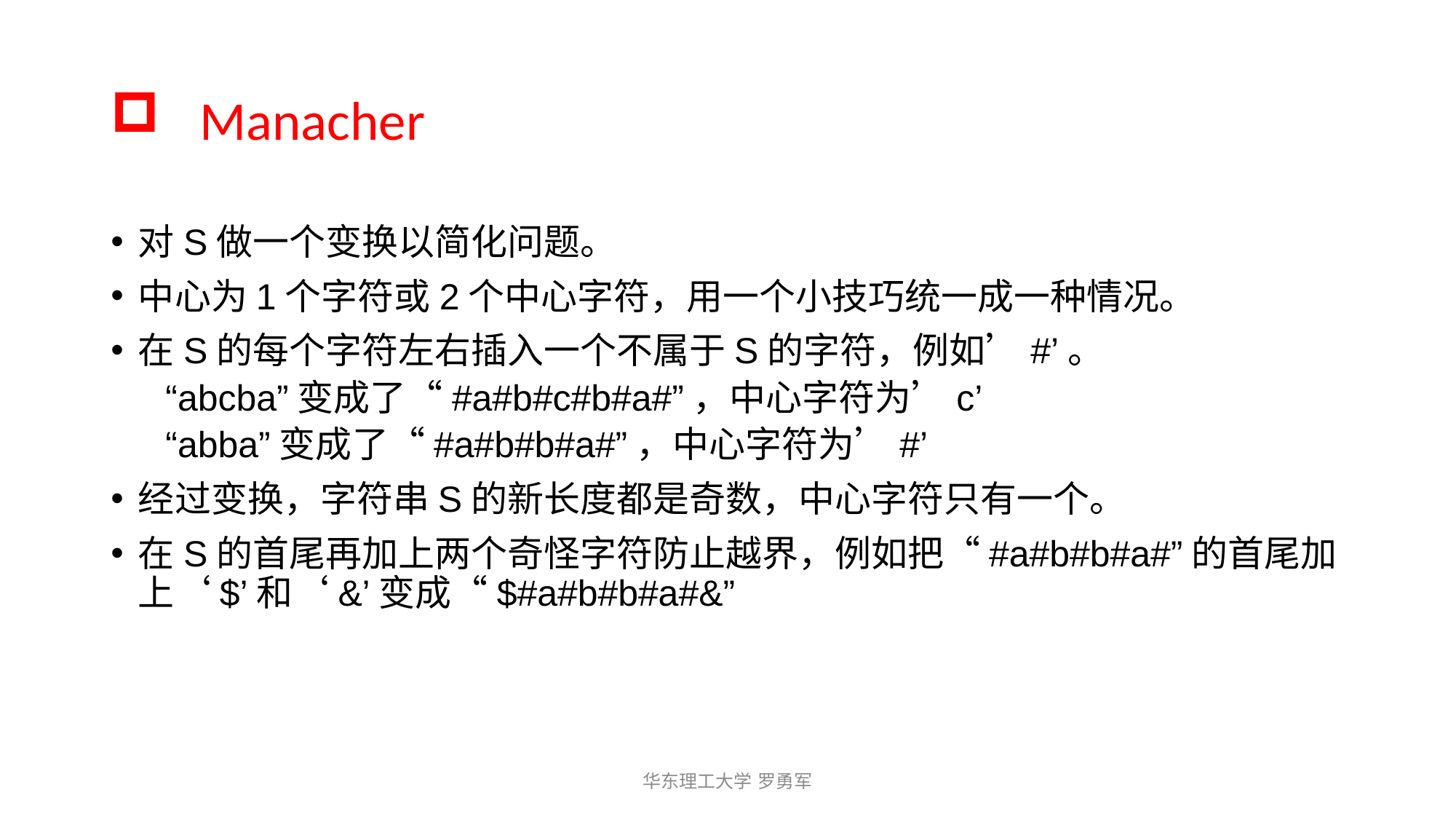

# Manacher
对S做一个变换以简化问题。
中心为1个字符或2个中心字符，用一个小技巧统一成一种情况。
在S的每个字符左右插入一个不属于S的字符，例如’#’。
“abcba”变成了“#a#b#c#b#a#”，中心字符为’c’
“abba”变成了“#a#b#b#a#”，中心字符为’#’
经过变换，字符串S的新长度都是奇数，中心字符只有一个。
在S的首尾再加上两个奇怪字符防止越界，例如把“#a#b#b#a#”的首尾加上‘$’和‘&’变成“$#a#b#b#a#&”
华东理工大学 罗勇军